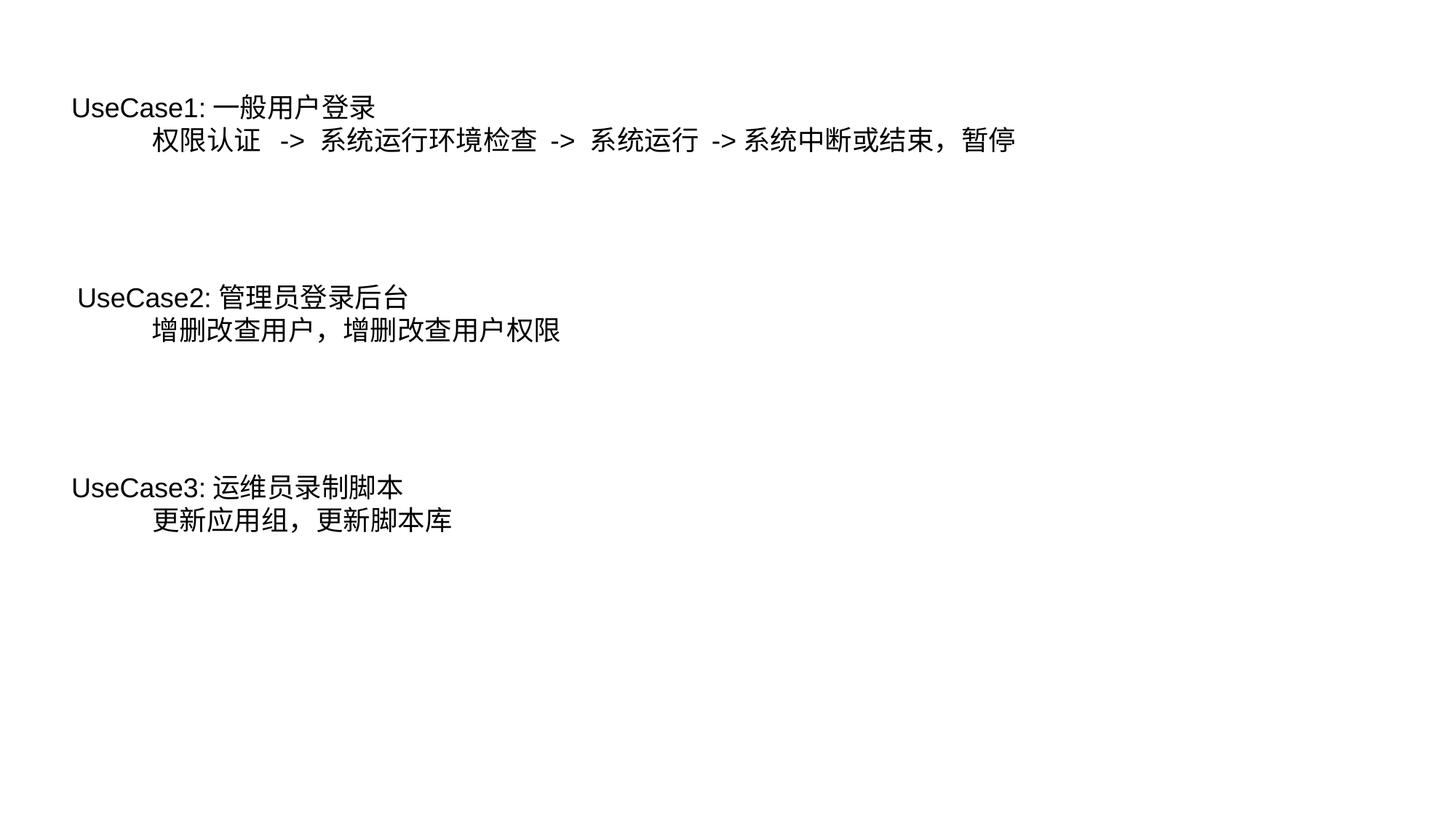

UseCase1:一般用户登录
            权限认证  -> 系统运行环境检查 -> 系统运行 ->系统中断或结束，暂停
UseCase2:管理员登录后台
           增删改查用户，增删改查用户权限
UseCase3:运维员录制脚本
            更新应用组，更新脚本库